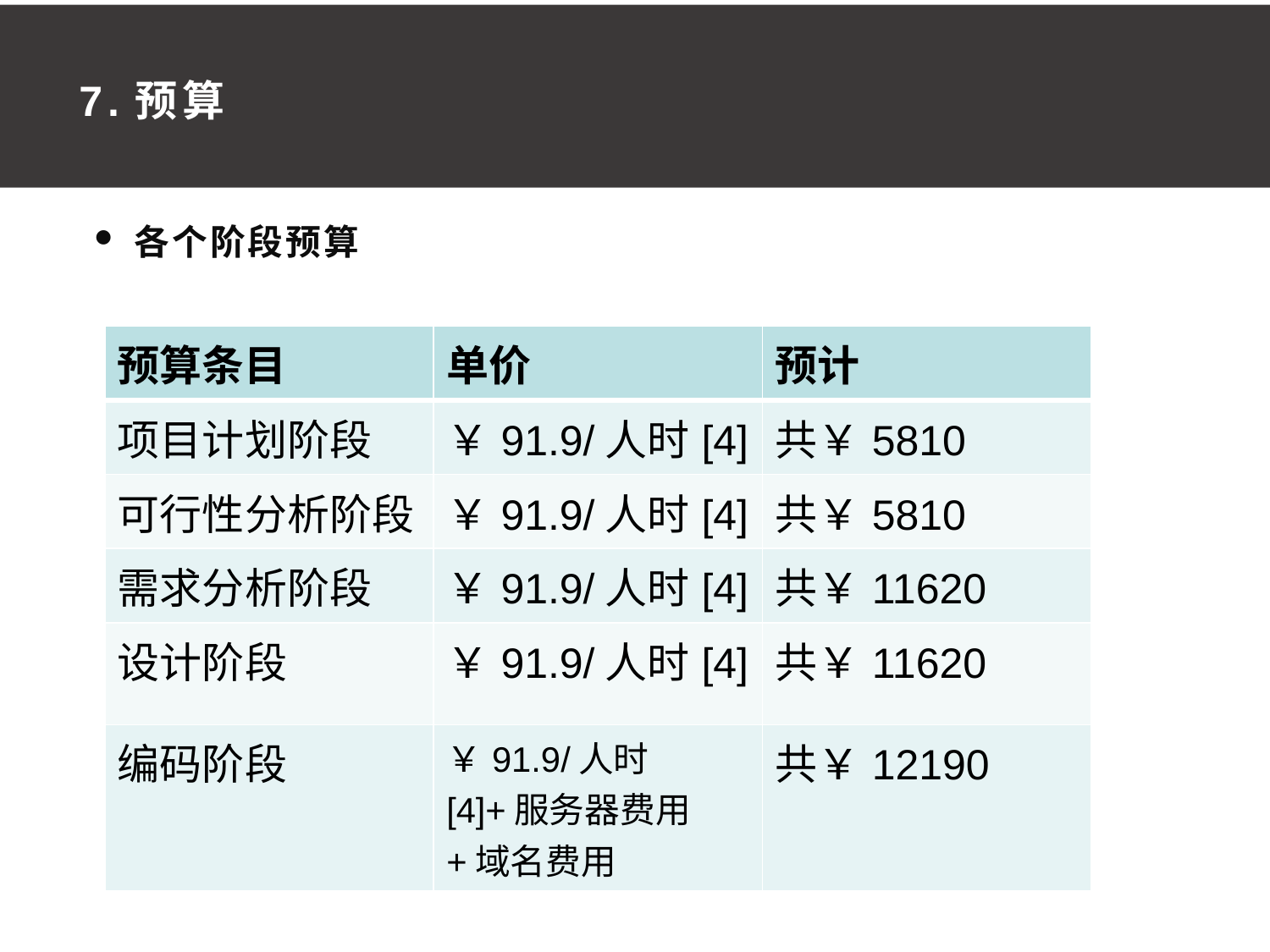

7.预算
各个阶段预算
| 预算条目 | 单价 | 预计 |
| --- | --- | --- |
| 项目计划阶段 | ￥91.9/人时[4] | 共￥5810 |
| 可行性分析阶段 | ￥91.9/人时[4] | 共￥5810 |
| 需求分析阶段 | ￥91.9/人时[4] | 共￥11620 |
| 设计阶段 | ￥91.9/人时[4] | 共￥11620 |
| 编码阶段 | ￥91.9/人时[4]+服务器费用+域名费用 | 共￥12190 |